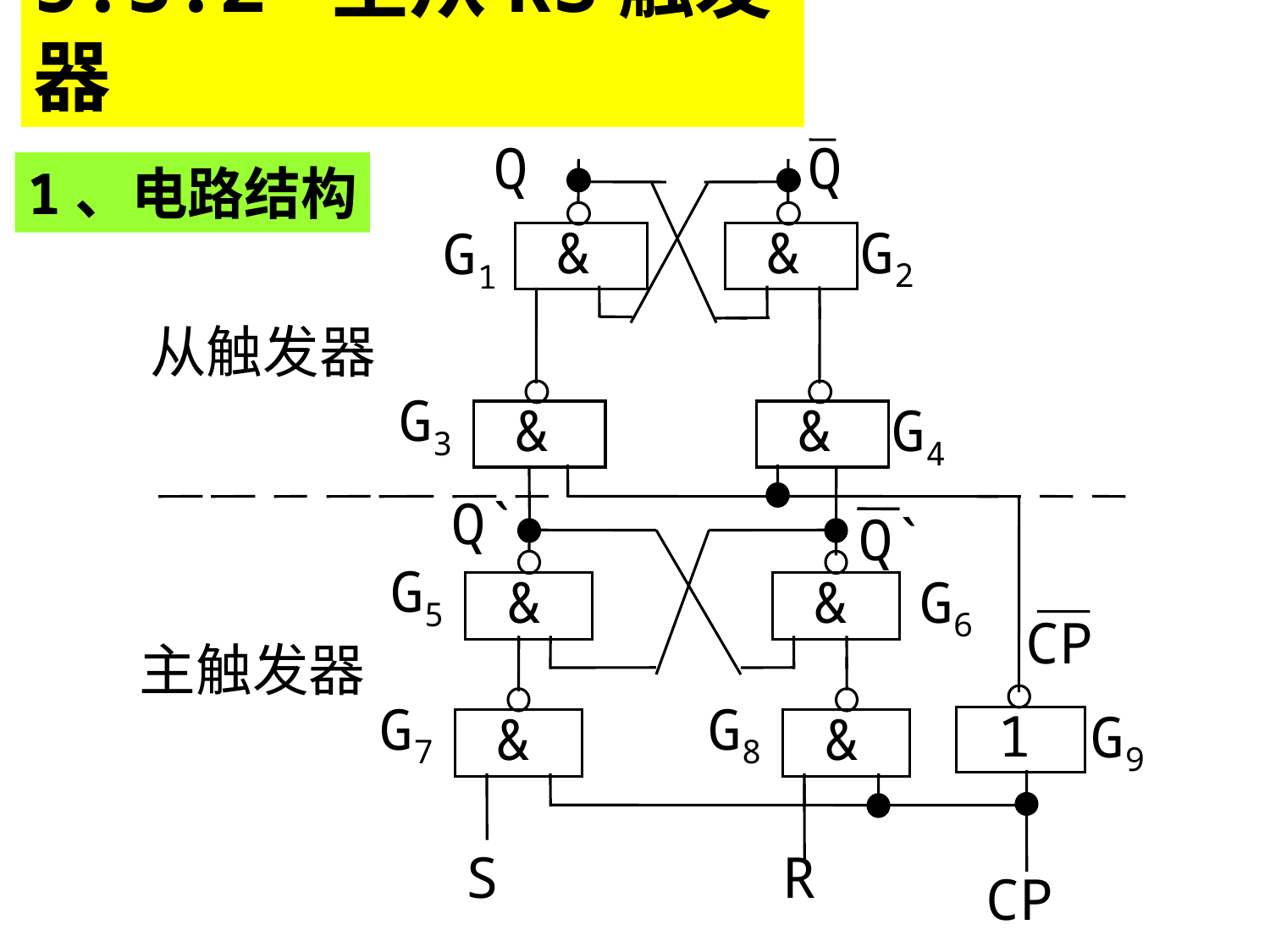

5.3.2 主从RS触发器
Q
Q

&
&
G2
G1

从触发器

G3

&
&
G4

CP

1
G9

1、电路结构

Q`
Q`

G5

&
&
G6

主触发器

G7
G8

&
&

S
R
CP
28